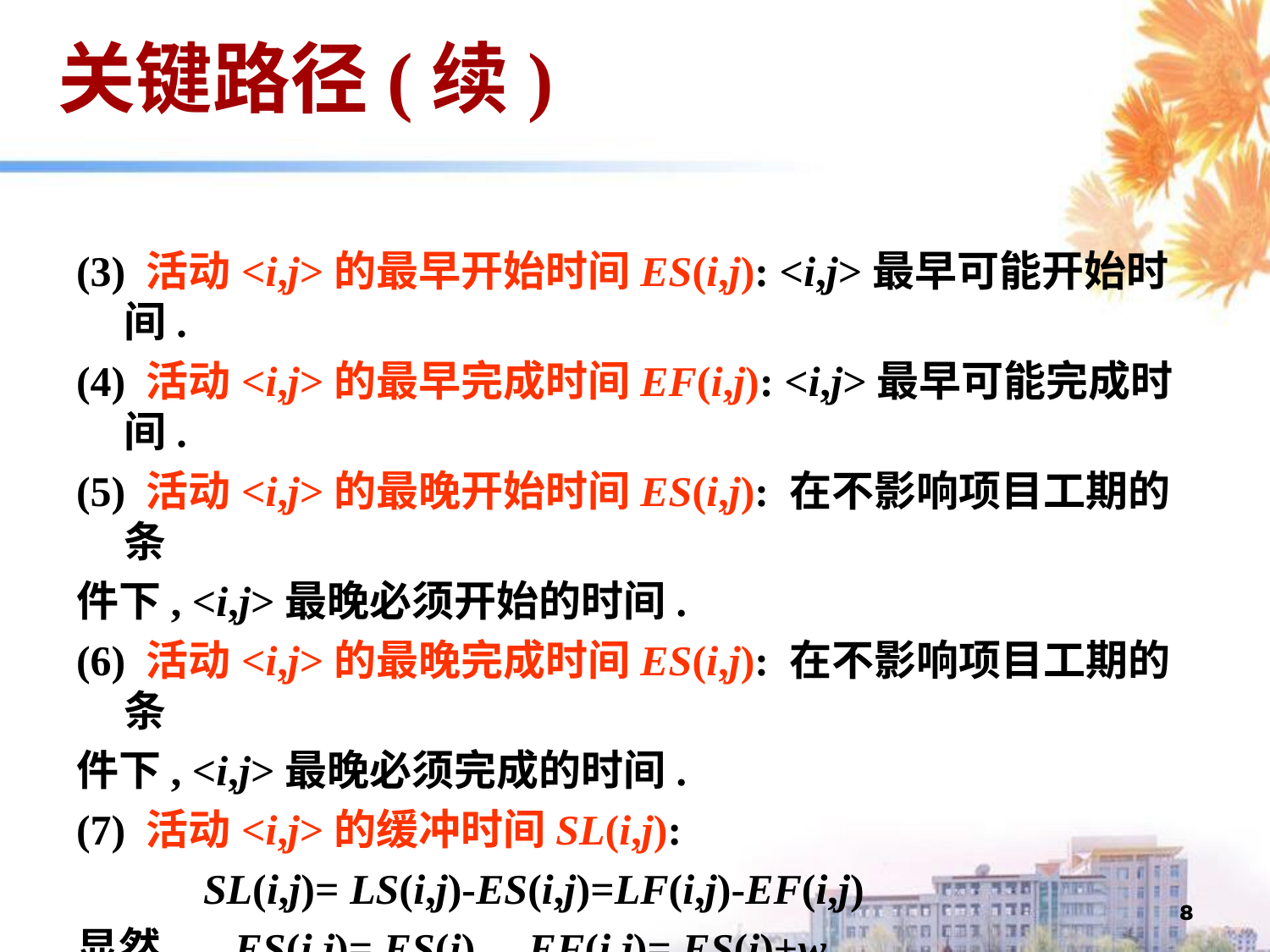

# 关键路径(续)
(3) 活动<i,j>的最早开始时间ES(i,j): <i,j>最早可能开始时间.
(4) 活动<i,j>的最早完成时间EF(i,j): <i,j>最早可能完成时间.
(5) 活动<i,j>的最晚开始时间ES(i,j): 在不影响项目工期的条
件下, <i,j>最晚必须开始的时间.
(6) 活动<i,j>的最晚完成时间ES(i,j): 在不影响项目工期的条
件下, <i,j>最晚必须完成的时间.
(7) 活动<i,j>的缓冲时间SL(i,j):
            SL(i,j)= LS(i,j)-ES(i,j)=LF(i,j)-EF(i,j)
显然,     ES(i,j)= ES(i),    EF(i,j)= ES(i)+wij,
              LF(i,j)=LF(j),    LS(i,j)=LF(j)-wij,
8